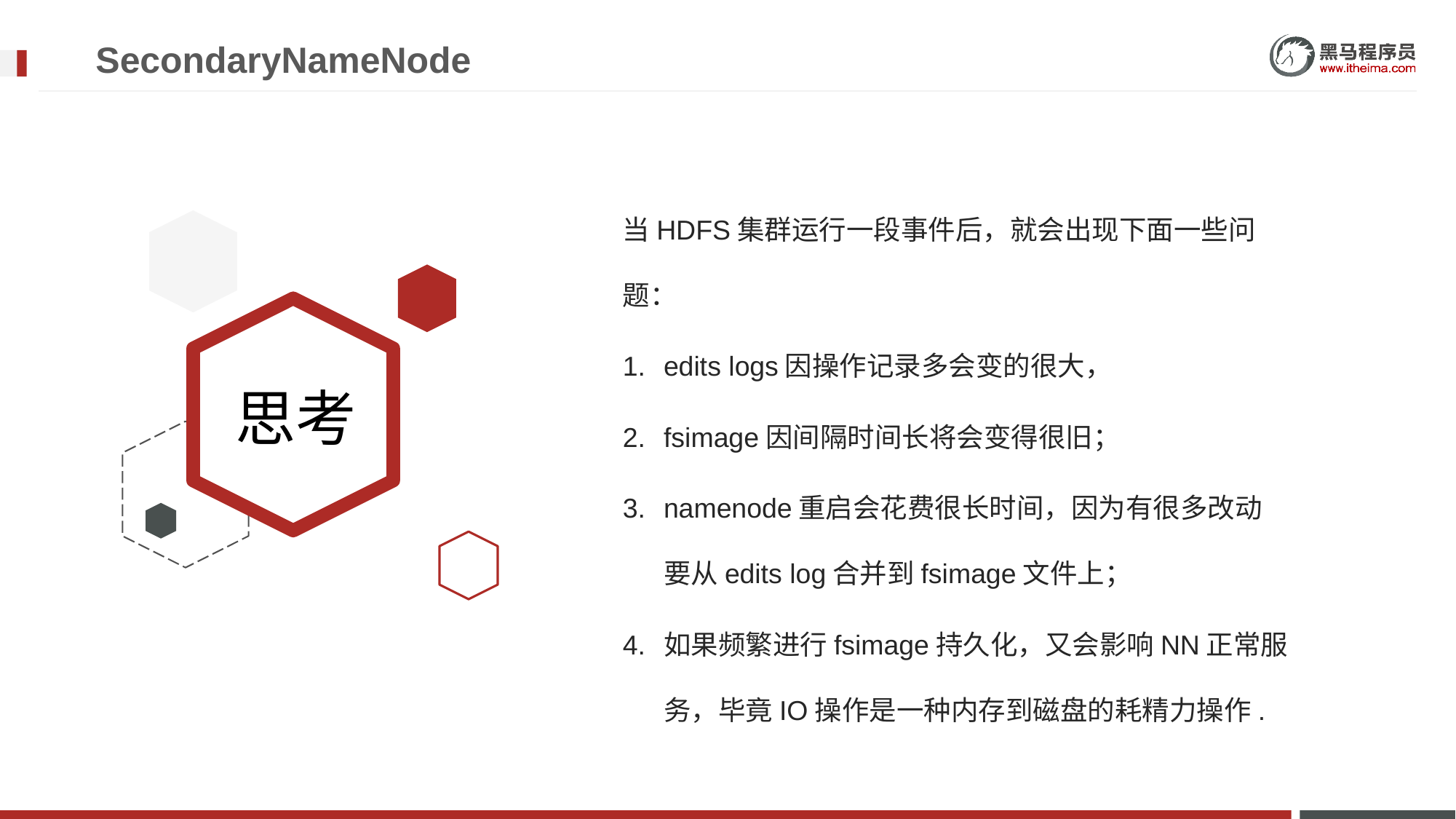

# SecondaryNameNode
当HDFS集群运行一段事件后，就会出现下面一些问题：
edits logs因操作记录多会变的很大，
fsimage因间隔时间长将会变得很旧；
namenode重启会花费很长时间，因为有很多改动要从edits log合并到fsimage文件上；
如果频繁进行fsimage持久化，又会影响NN正常服务，毕竟IO操作是一种内存到磁盘的耗精力操作.